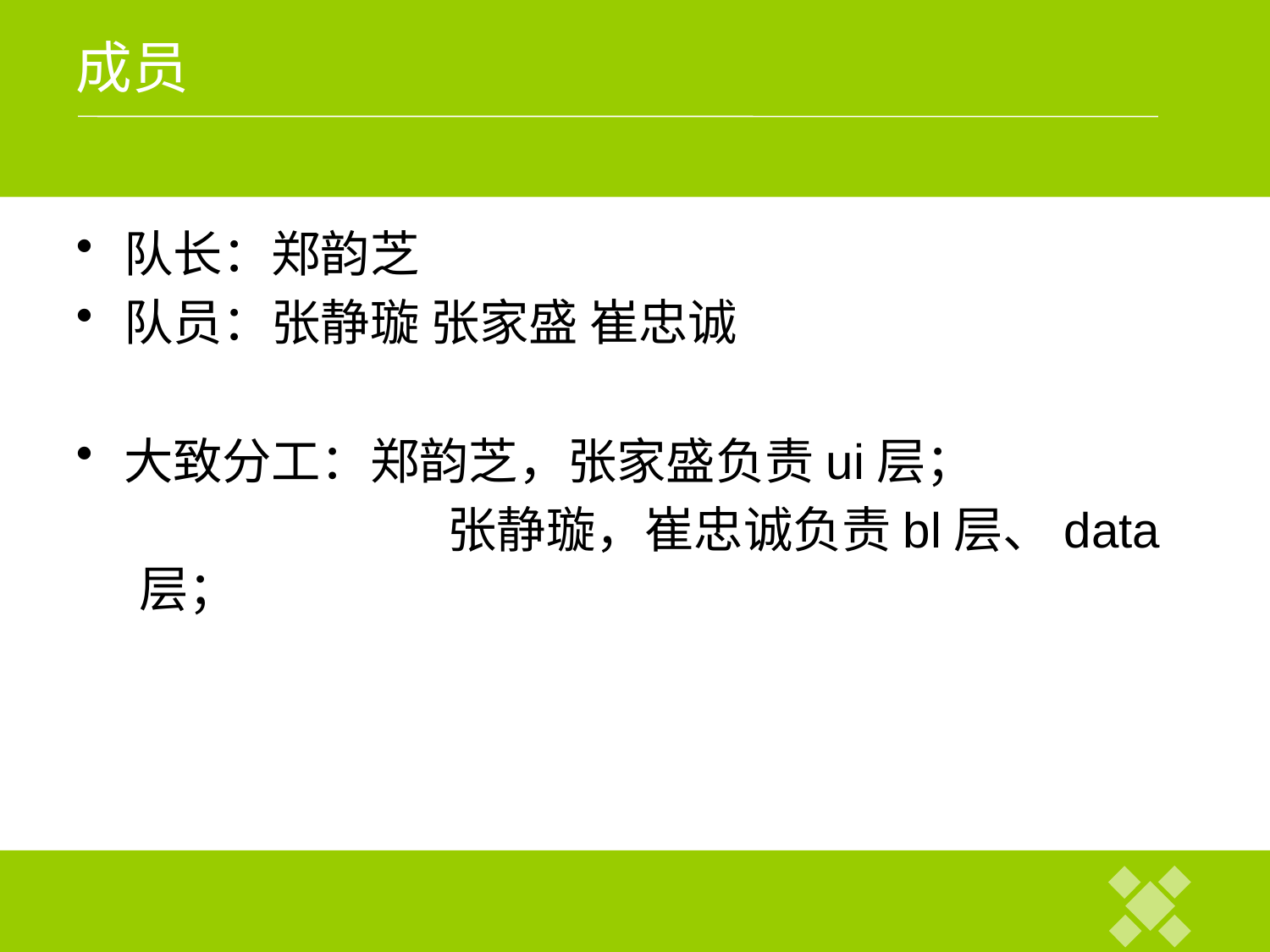

# 成员

队长：郑韵芝
队员：张静璇 张家盛 崔忠诚

大致分工：郑韵芝，张家盛负责ui层；
		    张静璇，崔忠诚负责bl层、data层；